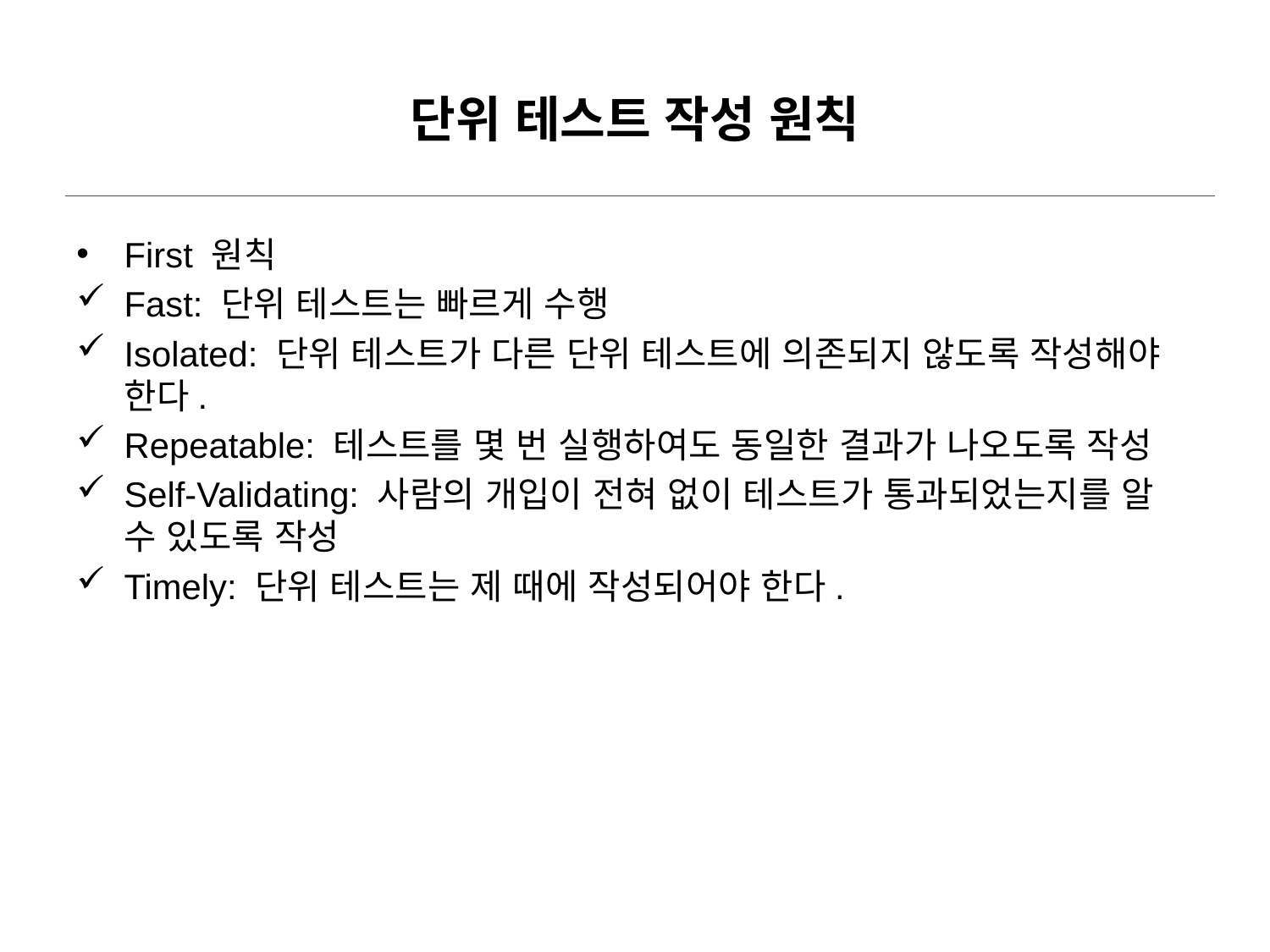

# 단위 테스트 작성 원칙
First 원칙
Fast: 단위 테스트는 빠르게 수행
Isolated: 단위 테스트가 다른 단위 테스트에 의존되지 않도록 작성해야 한다.
Repeatable: 테스트를 몇 번 실행하여도 동일한 결과가 나오도록 작성
Self-Validating: 사람의 개입이 전혀 없이 테스트가 통과되었는지를 알 수 있도록 작성
Timely: 단위 테스트는 제 때에 작성되어야 한다.